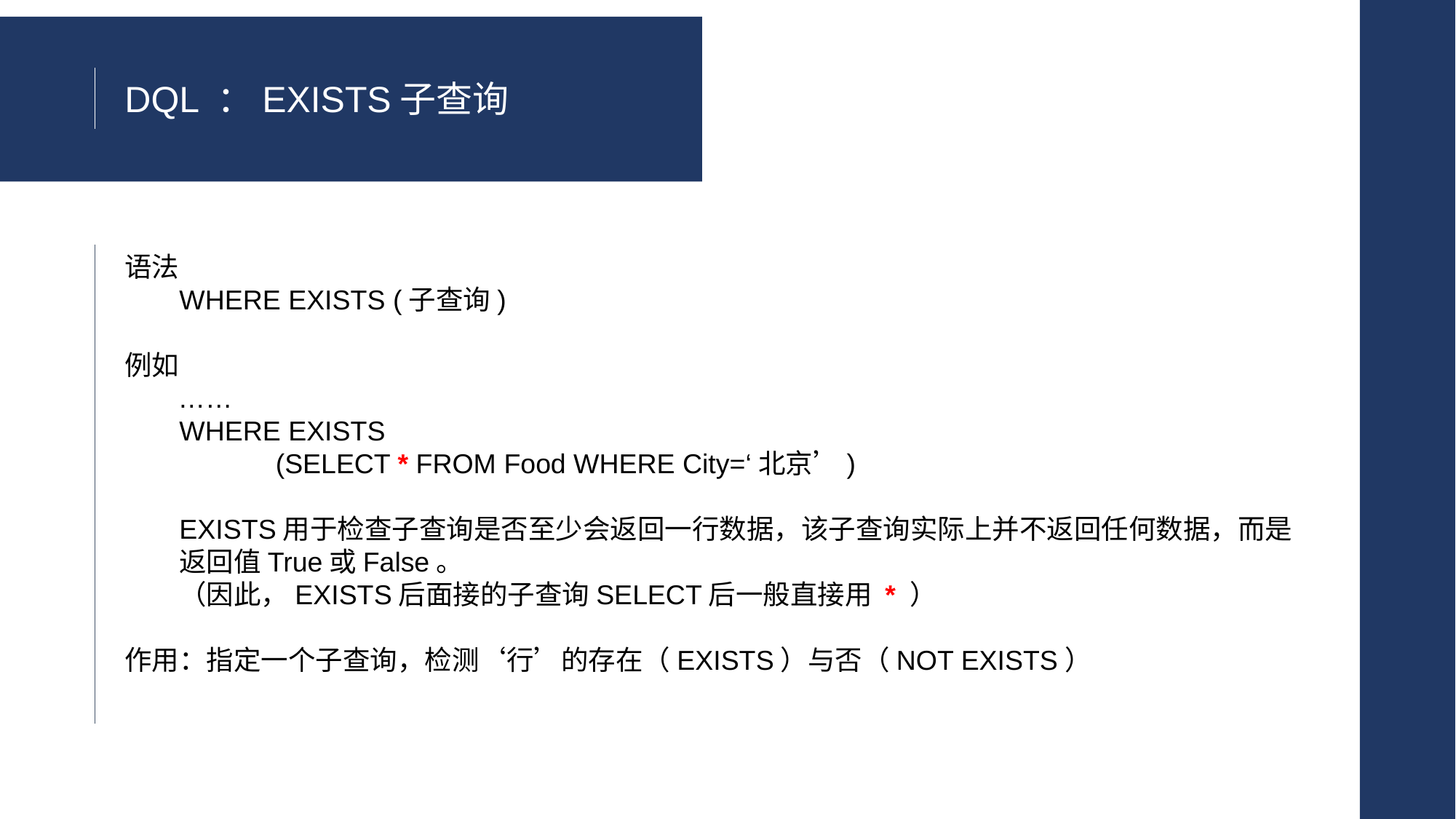

DQL ：EXISTS子查询
语法
WHERE EXISTS (子查询)

例如
       ……
WHERE EXISTS
	(SELECT * FROM Food WHERE City=‘北京’)

EXISTS用于检查子查询是否至少会返回一行数据，该子查询实际上并不返回任何数据，而是返回值True或False。
（因此，EXISTS后面接的子查询SELECT后一般直接用 * ）

作用：指定一个子查询，检测‘行’的存在（EXISTS）与否（NOT EXISTS）